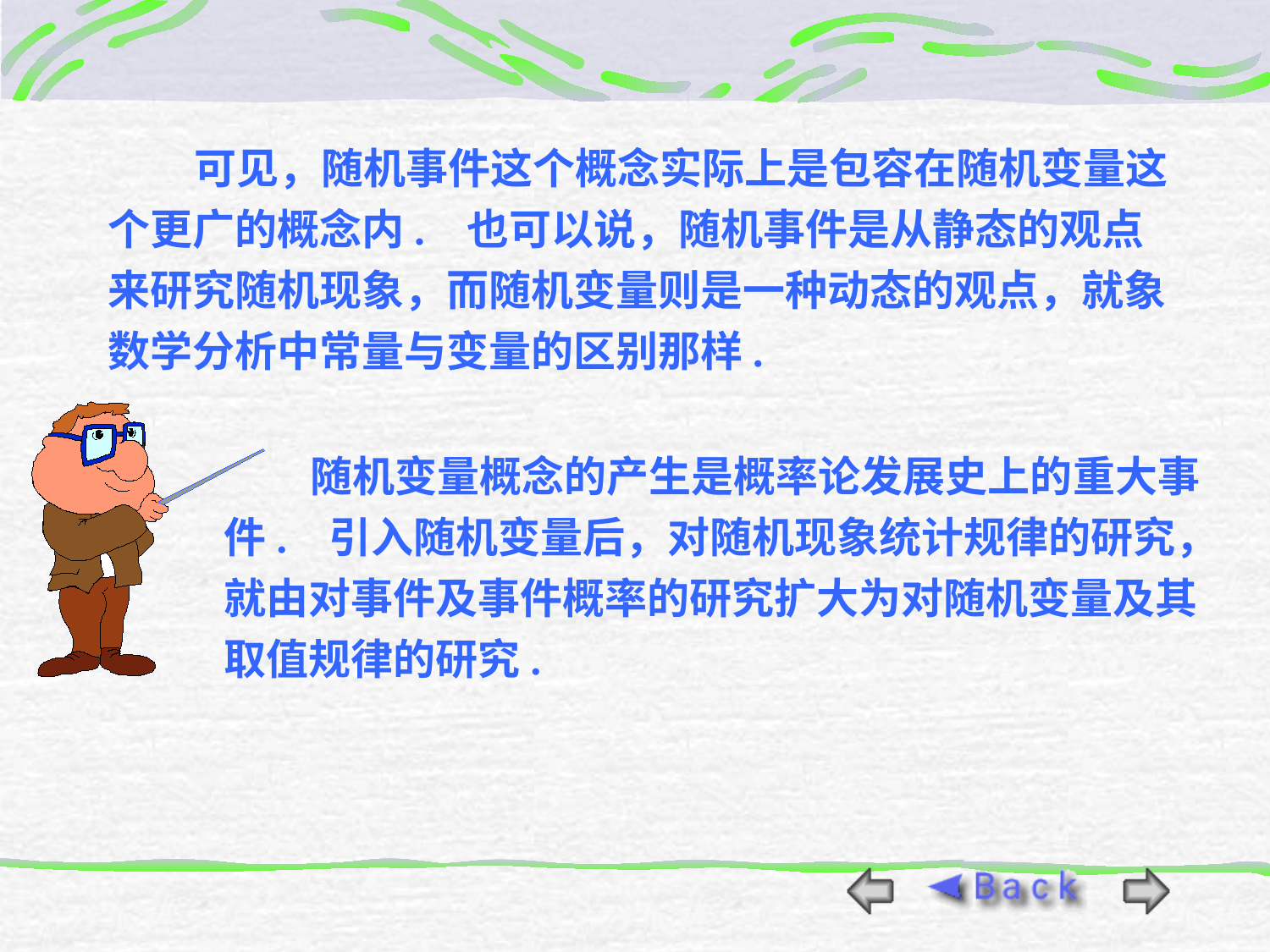

可见，随机事件这个概念实际上是包容在随机变量这个更广的概念内.   也可以说，随机事件是从静态的观点来研究随机现象，而随机变量则是一种动态的观点，就象数学分析中常量与变量的区别那样.

        随机变量概念的产生是概率论发展史上的重大事件.   引入随机变量后，对随机现象统计规律的研究，就由对事件及事件概率的研究扩大为对随机变量及其取值规律的研究.